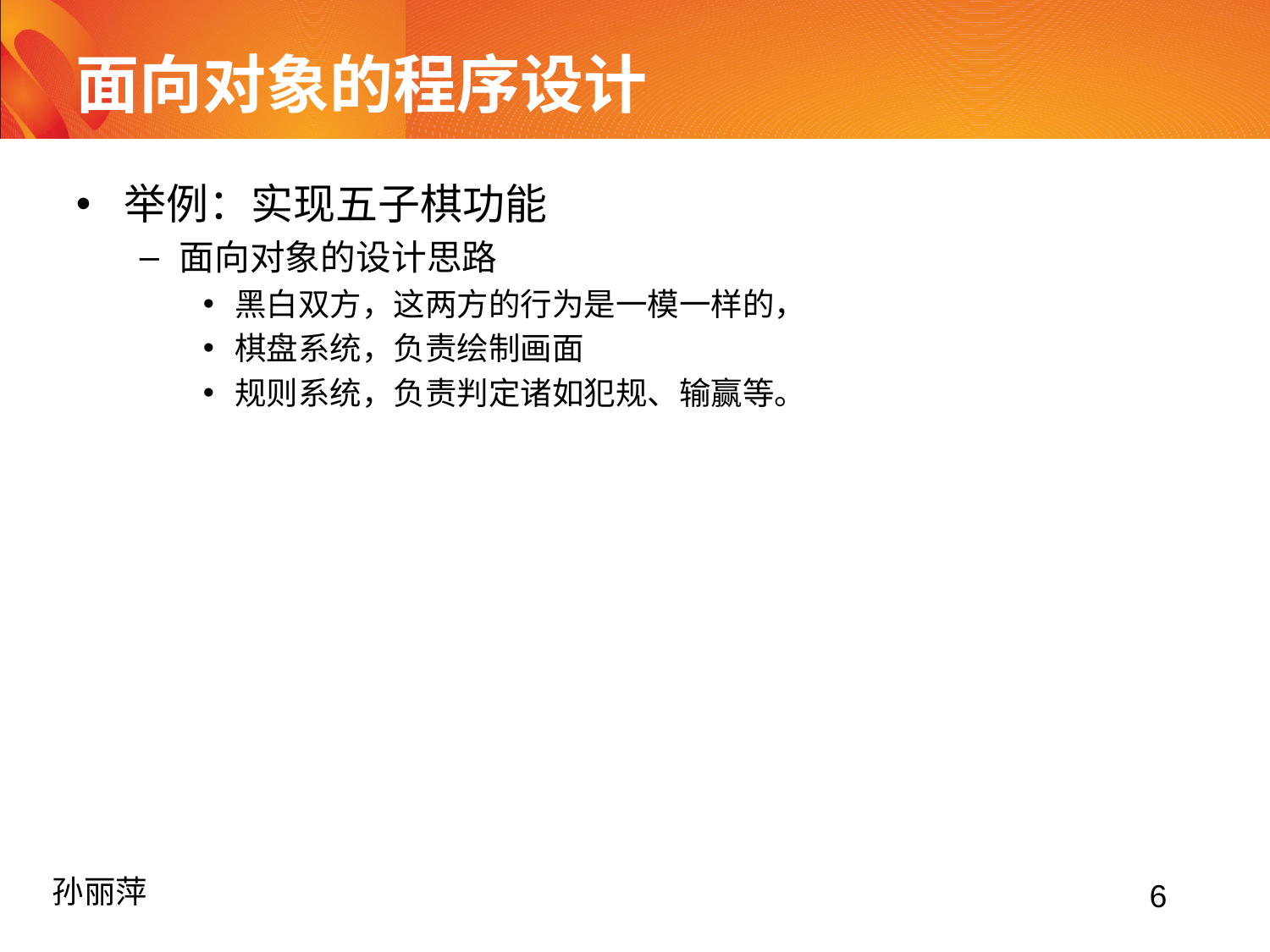

# 面向对象的程序设计
举例：实现五子棋功能
面向对象的设计思路
黑白双方，这两方的行为是一模一样的，
棋盘系统，负责绘制画面
规则系统，负责判定诸如犯规、输赢等。